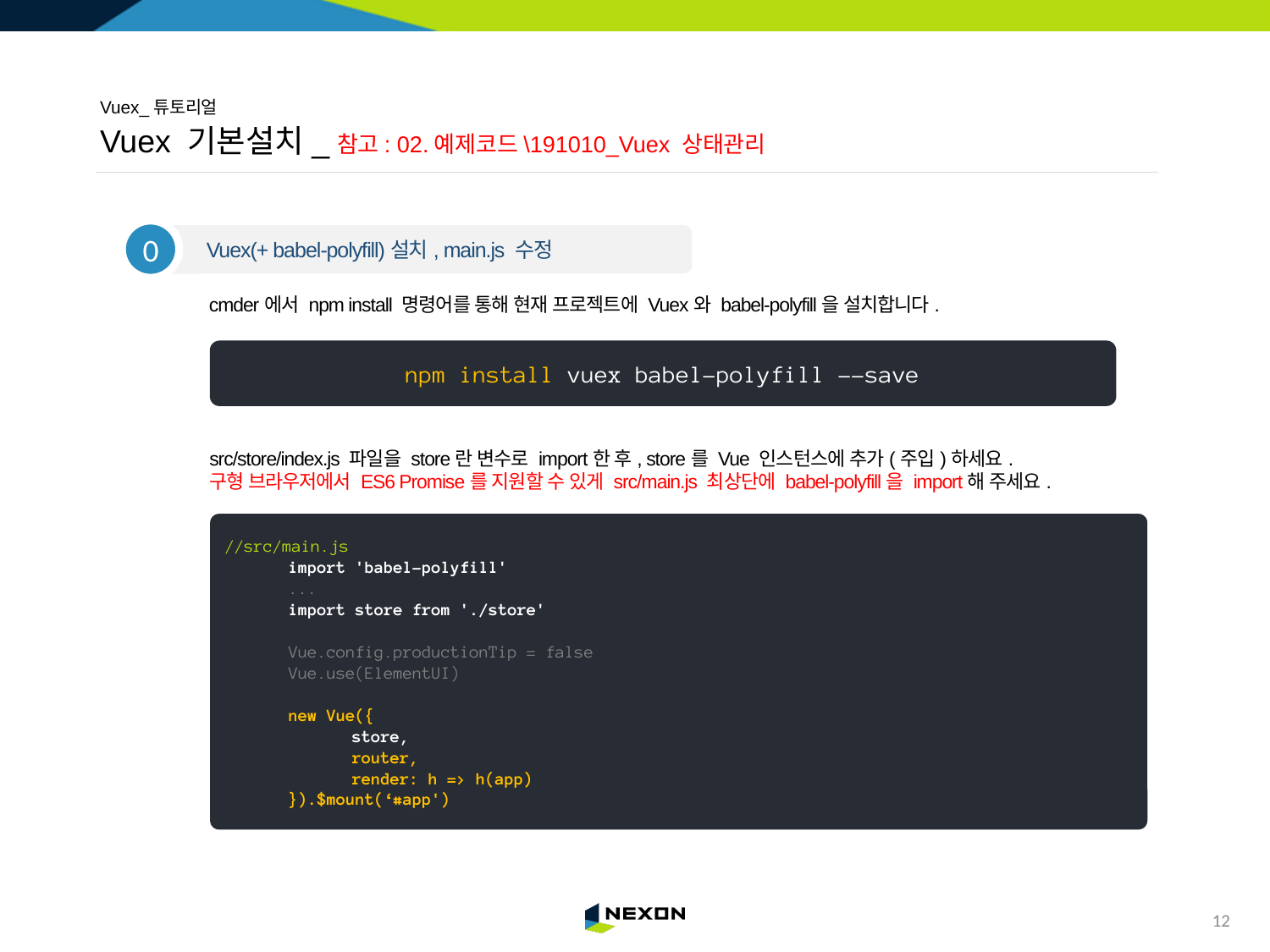

# Vuex_튜토리얼 Vuex 기본설치_참고: 02.예제코드\191010_Vuex 상태관리
0
Vuex(+ babel-polyfill)설치, main.js 수정
cmder에서 npm install 명령어를 통해 현재 프로젝트에 Vuex와 babel-polyfill을 설치합니다.
npm install vuex babel-polyfill --save
src/store/index.js 파일을 store란 변수로 import한 후, store를 Vue 인스턴스에 추가(주입)하세요.
구형 브라우저에서 ES6 Promise를 지원할 수 있게 src/main.js 최상단에 babel-polyfill을 import해 주세요.
//src/main.js
import 'babel-polyfill'
...
import store from './store'

Vue.config.productionTip = false
Vue.use(ElementUI)

new Vue({
store,
router,
render: h => h(app)
}).$mount(‘#app')
12